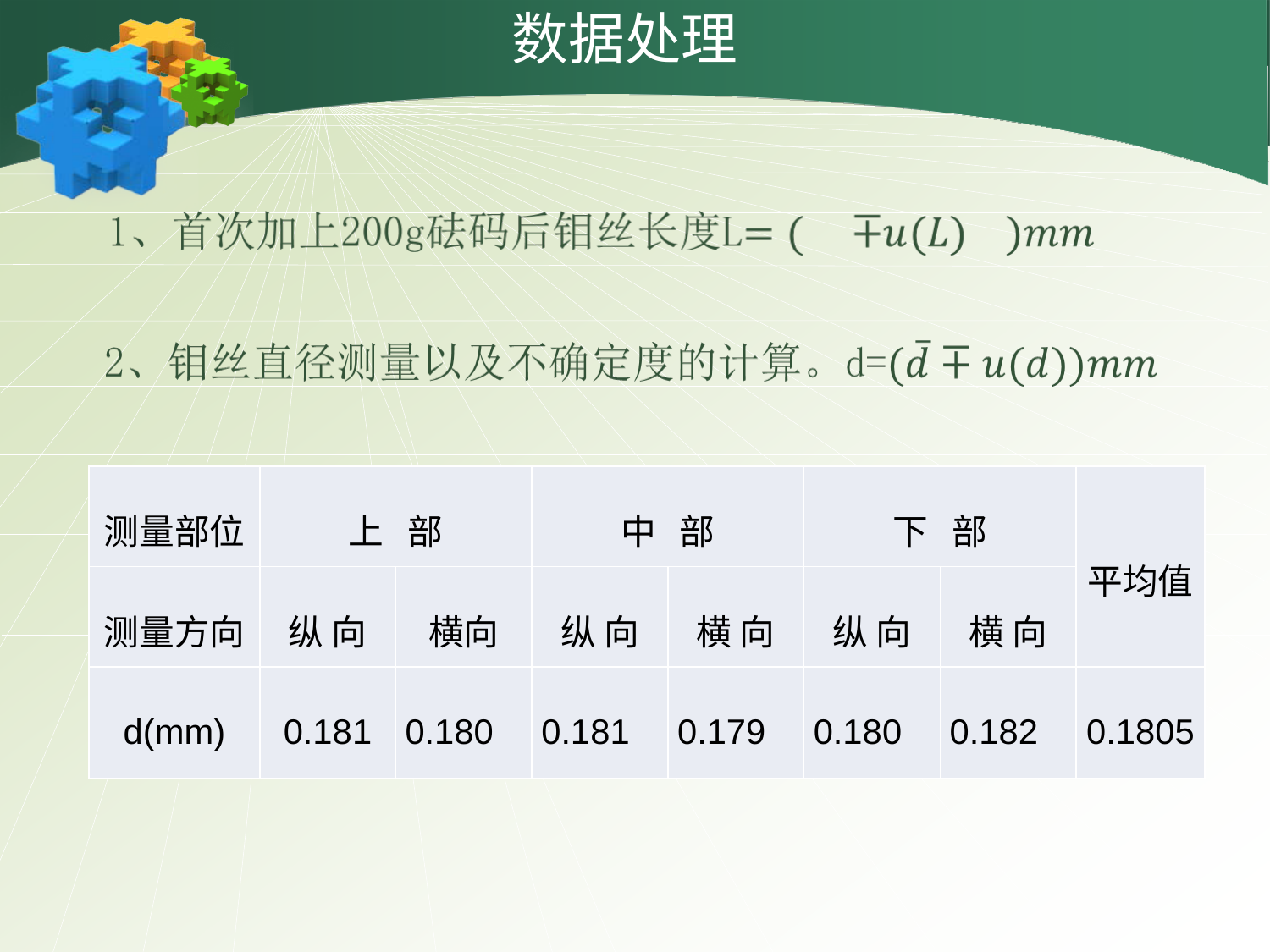

数据处理

| 测量部位 | 上 部 |  | 中 部 |  | 下 部 |  | 平均值 |
| --- | --- | --- | --- | --- | --- | --- | --- |
| 测量方向 | 纵 向 | 横向 | 纵 向 | 横 向 | 纵 向 | 横 向 |  |
| d(mm) | 0.181 | 0.180 | 0.181 | 0.179 | 0.180 | 0.182 | 0.1805 |